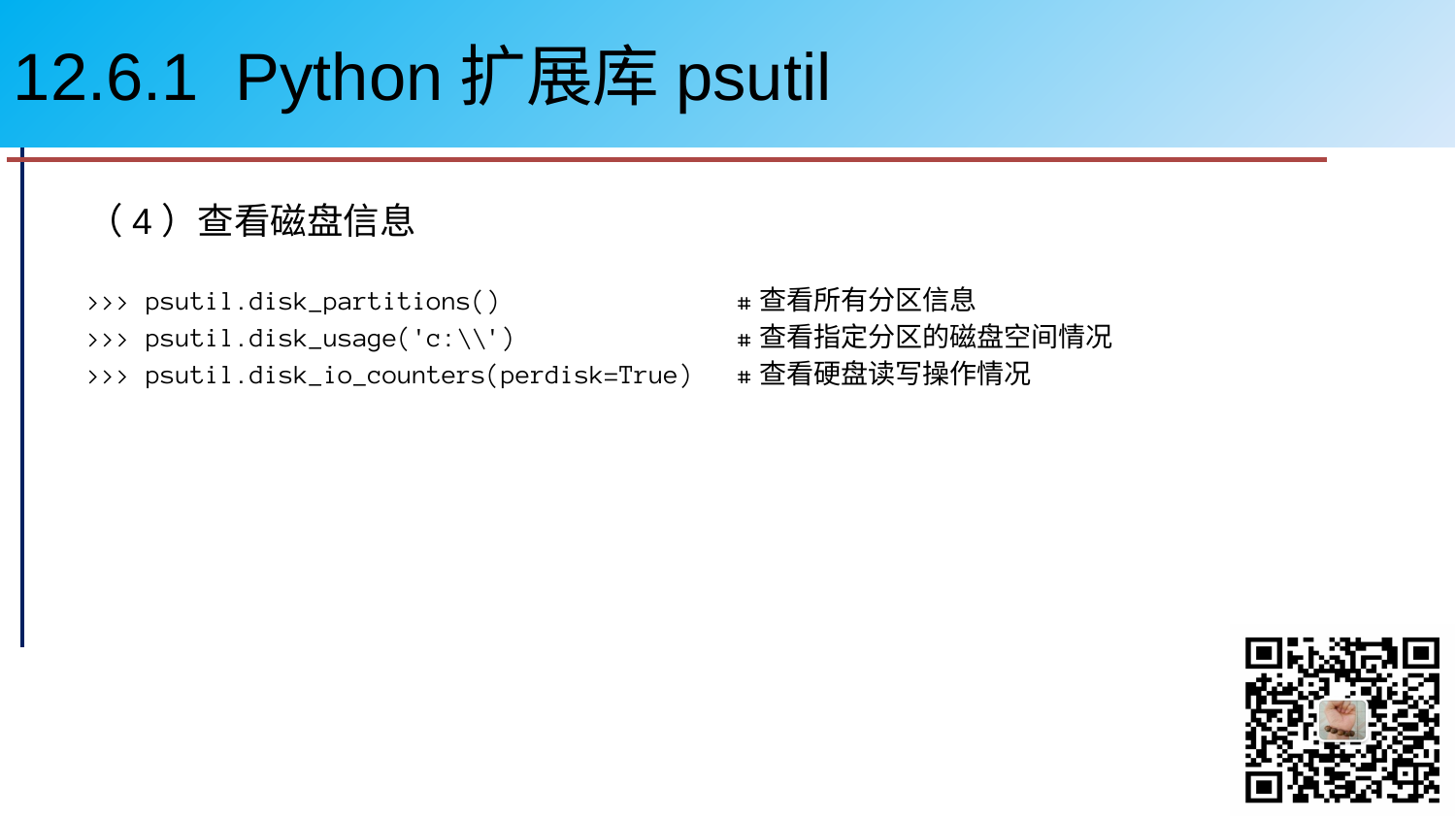

# 12.6.1  Python扩展库psutil
（4）查看磁盘信息

>>> psutil.disk_partitions()                #查看所有分区信息
>>> psutil.disk_usage('c:\\')               #查看指定分区的磁盘空间情况
>>> psutil.disk_io_counters(perdisk=True)   #查看硬盘读写操作情况